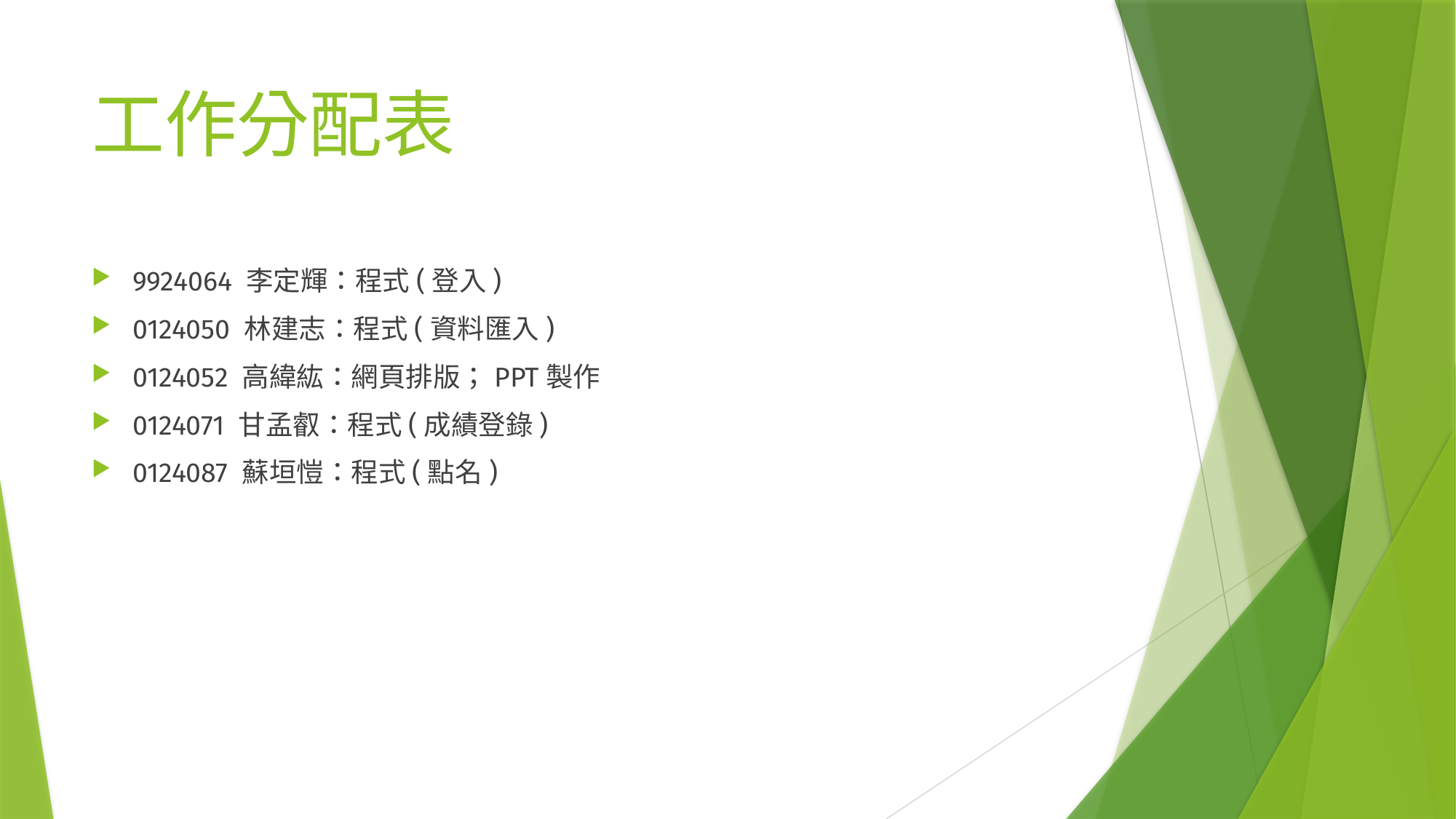

# 工作分配表
9924064 李定輝：程式(登入)
0124050 林建志：程式(資料匯入)
0124052 高緯紘：網頁排版；PPT製作
0124071 甘孟叡：程式(成績登錄)
0124087 蘇垣愷：程式(點名)